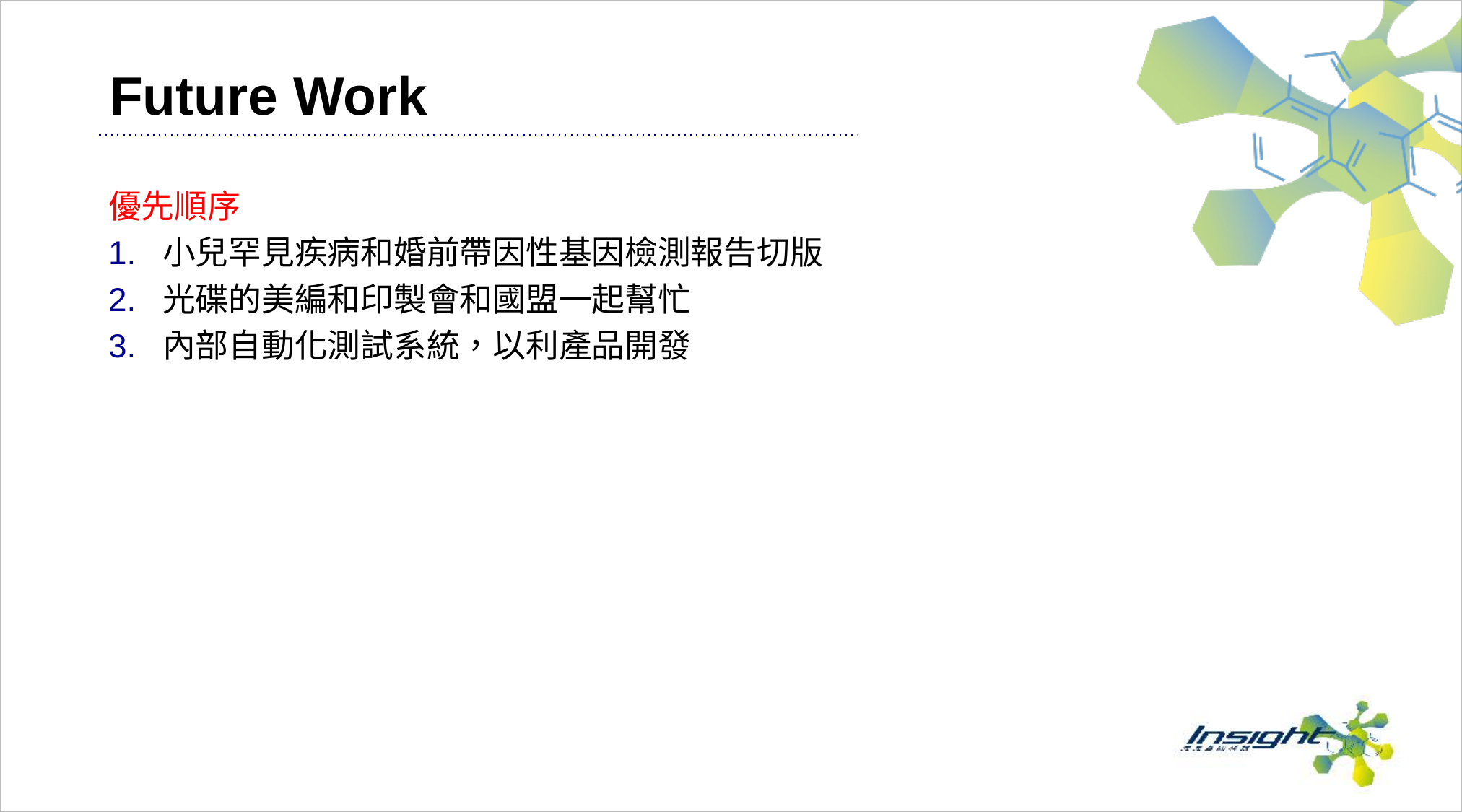

# Future Work

優先順序
小兒罕見疾病和婚前帶因性基因檢測報告切版
光碟的美編和印製會和國盟一起幫忙
內部自動化測試系統，以利產品開發